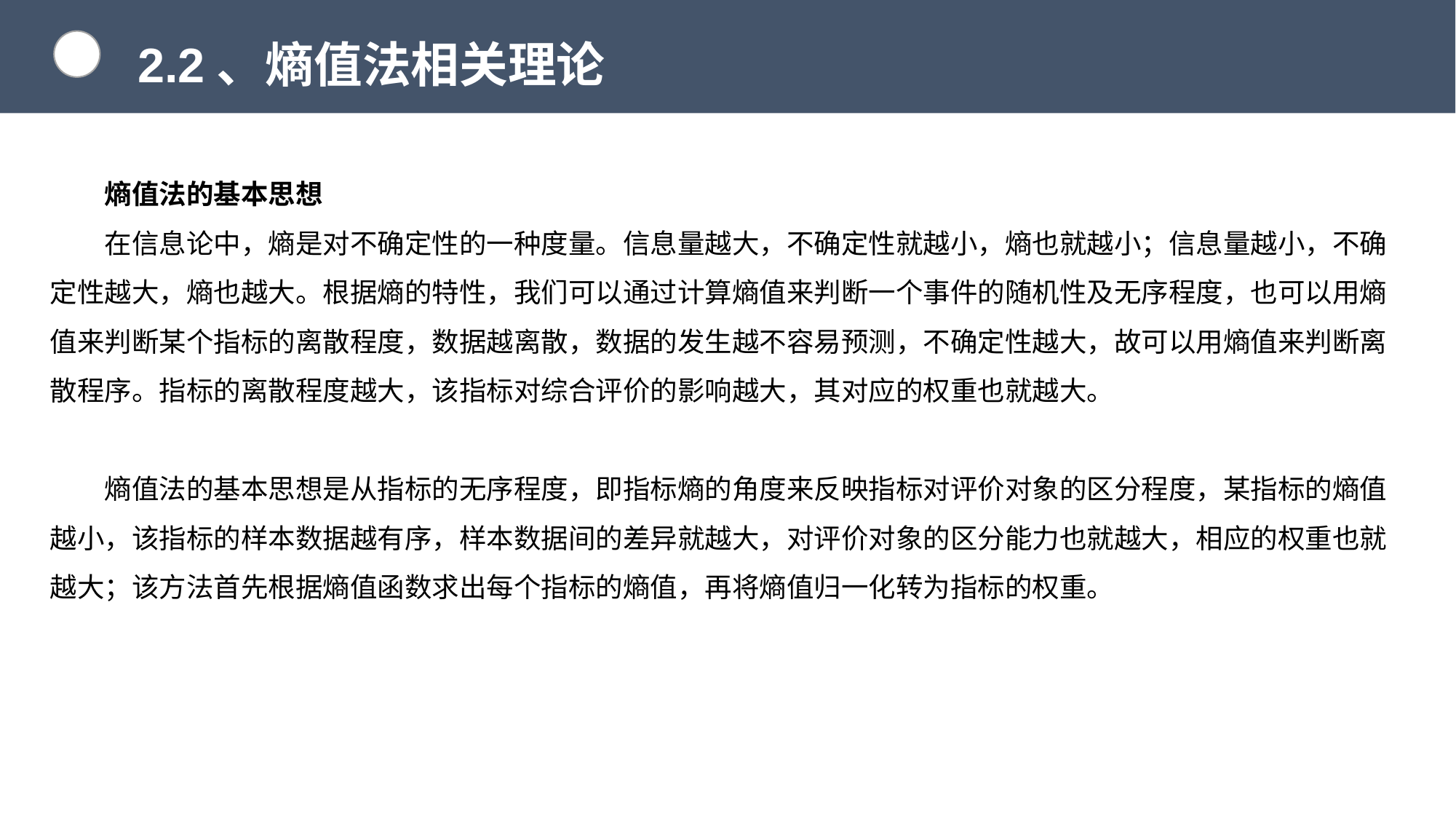

2.2、熵值法相关理论
熵值法的基本思想
在信息论中，熵是对不确定性的一种度量。信息量越大，不确定性就越小，熵也就越小；信息量越小，不确定性越大，熵也越大。根据熵的特性，我们可以通过计算熵值来判断一个事件的随机性及无序程度，也可以用熵值来判断某个指标的离散程度，数据越离散，数据的发生越不容易预测，不确定性越大，故可以用熵值来判断离散程序。指标的离散程度越大，该指标对综合评价的影响越大，其对应的权重也就越大。

熵值法的基本思想是从指标的无序程度，即指标熵的角度来反映指标对评价对象的区分程度，某指标的熵值越小，该指标的样本数据越有序，样本数据间的差异就越大，对评价对象的区分能力也就越大，相应的权重也就越大；该方法首先根据熵值函数求出每个指标的熵值，再将熵值归一化转为指标的权重。